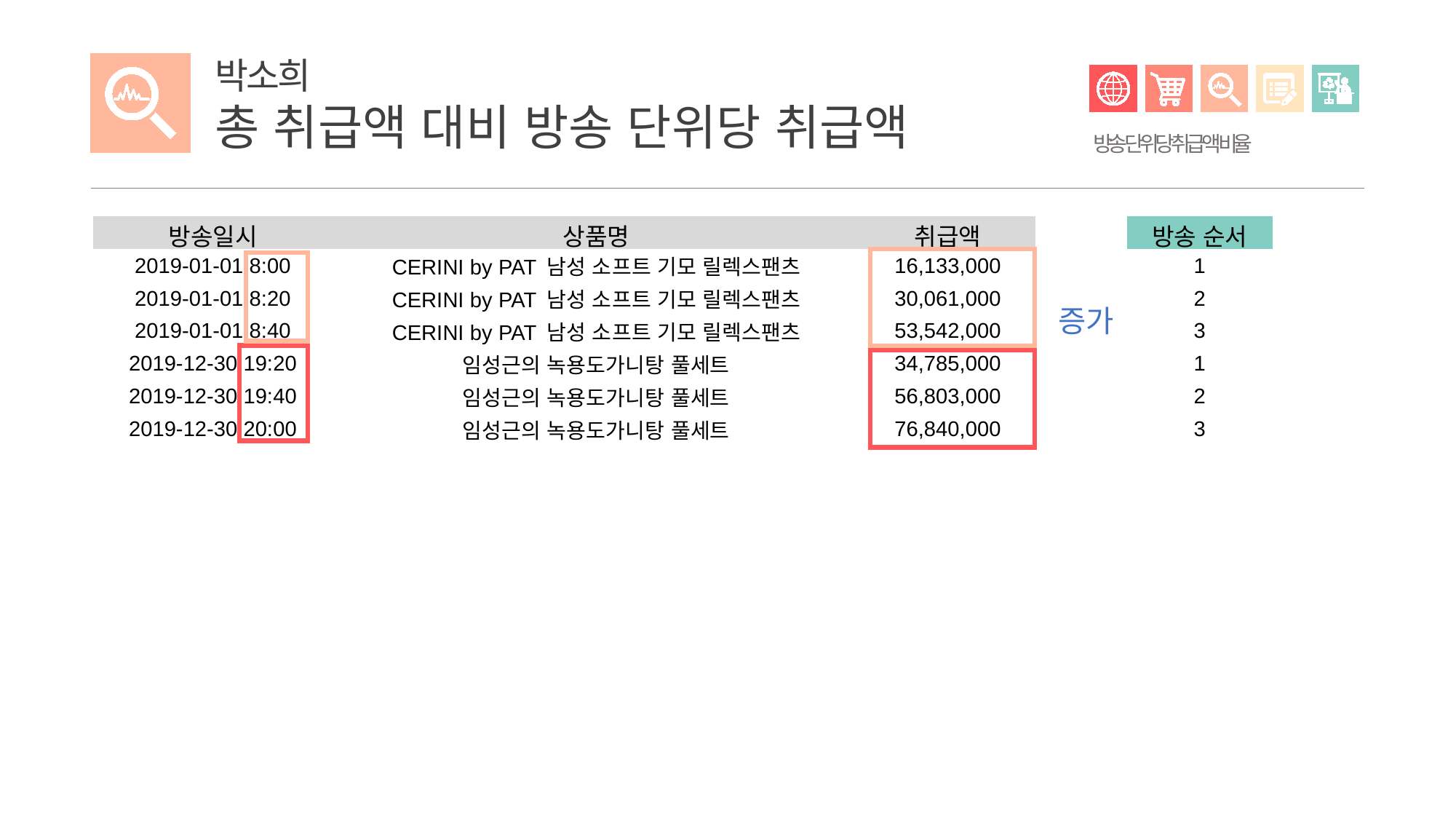

박소희
총 취급액 대비 방송 단위당 취급액

방송 단위당 취급액 비율

| 방송일시 | 상품명 | 취급액 |
| --- | --- | --- |
| 2019-01-01 8:00 | CERINI by PAT 남성 소프트 기모 릴렉스팬츠 | 16,133,000 |
| 2019-01-01 8:20 | CERINI by PAT 남성 소프트 기모 릴렉스팬츠 | 30,061,000 |
| 2019-01-01 8:40 | CERINI by PAT 남성 소프트 기모 릴렉스팬츠 | 53,542,000 |
| 2019-12-30 19:20 | 임성근의 녹용도가니탕 풀세트 | 34,785,000 |
| 2019-12-30 19:40 | 임성근의 녹용도가니탕 풀세트 | 56,803,000 |
| 2019-12-30 20:00 | 임성근의 녹용도가니탕 풀세트 | 76,840,000 |
| 방송 순서 |
| --- |
| 1 |
| 2 |
| 3 |
| 1 |
| 2 |
| 3 |

증가